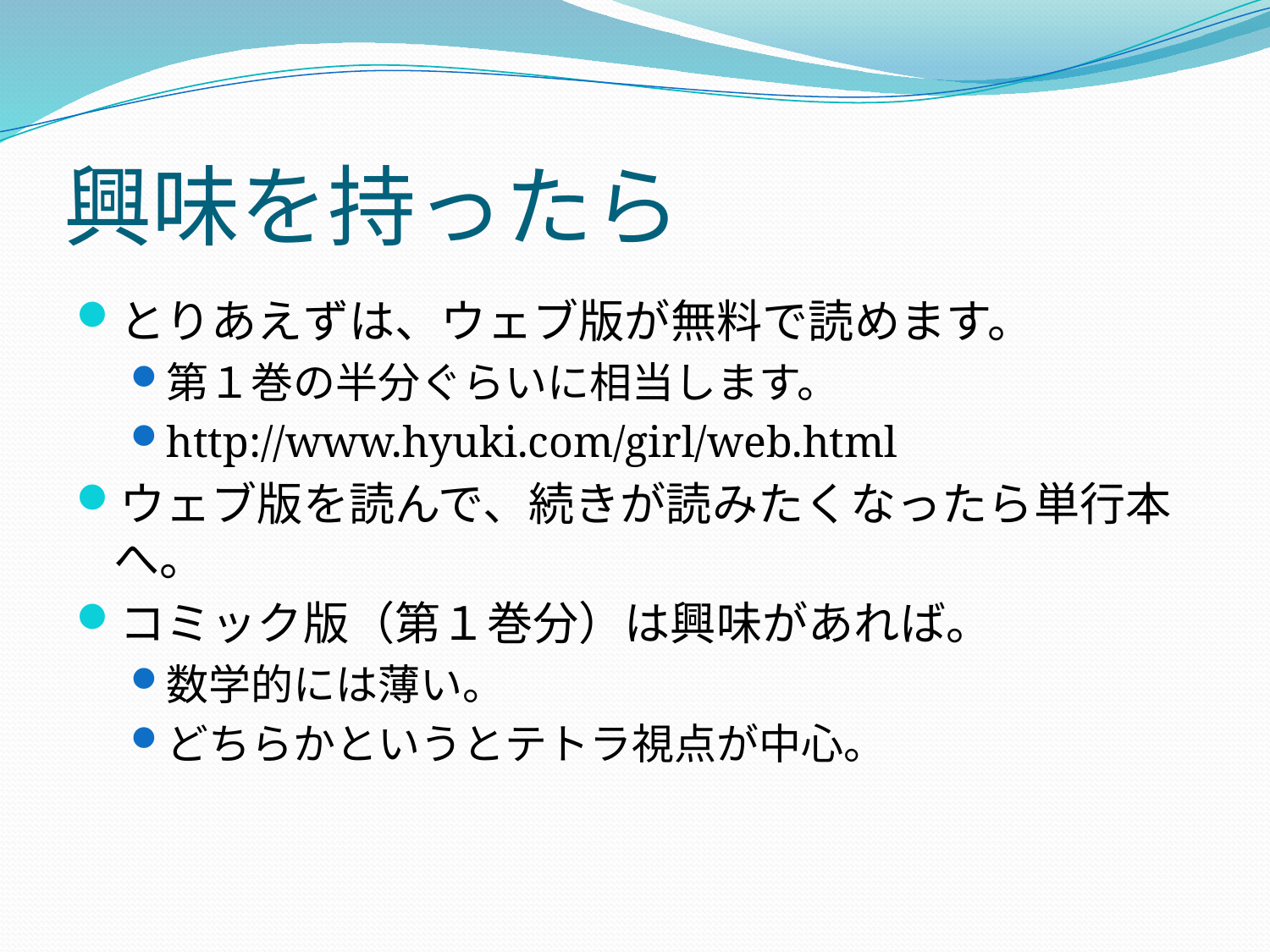

# 興味を持ったら
とりあえずは、ウェブ版が無料で読めます。
第１巻の半分ぐらいに相当します。
http://www.hyuki.com/girl/web.html
ウェブ版を読んで、続きが読みたくなったら単行本へ。
コミック版（第１巻分）は興味があれば。
数学的には薄い。
どちらかというとテトラ視点が中心。